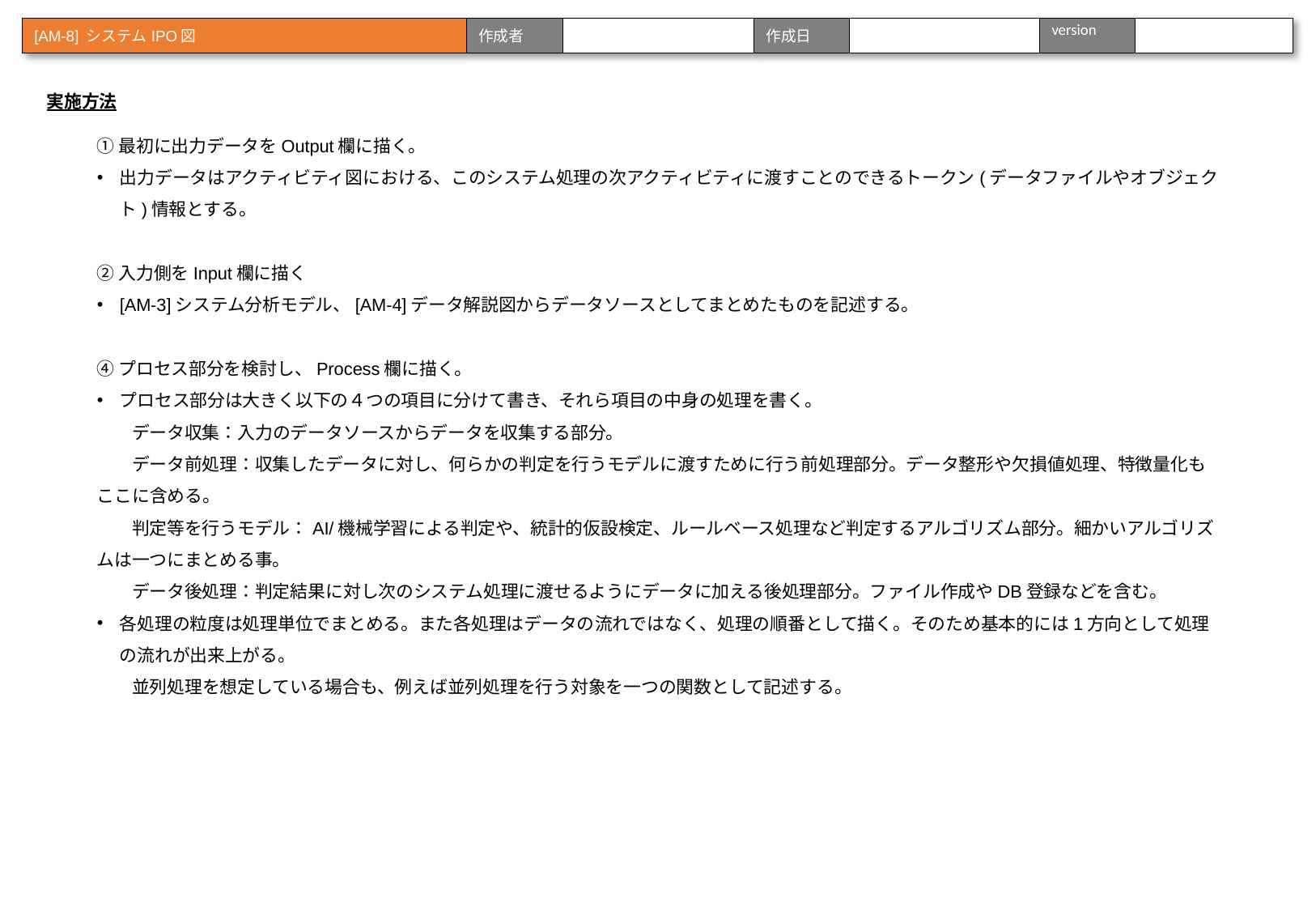

| [AM-8] システムIPO図 | 作成者 |  | 作成日 |  | version |  |
| --- | --- | --- | --- | --- | --- | --- |
実施方法
①最初に出力データをOutput欄に描く。
出力データはアクティビティ図における、このシステム処理の次アクティビティに渡すことのできるトークン(データファイルやオブジェクト)情報とする。

②入力側をInput欄に描く
[AM-3]システム分析モデル、[AM-4]データ解説図からデータソースとしてまとめたものを記述する。

④プロセス部分を検討し、Process欄に描く。
プロセス部分は大きく以下の４つの項目に分けて書き、それら項目の中身の処理を書く。
　　データ収集：入力のデータソースからデータを収集する部分。
　　データ前処理：収集したデータに対し、何らかの判定を行うモデルに渡すために行う前処理部分。データ整形や欠損値処理、特徴量化もここに含める。
　　判定等を行うモデル：AI/機械学習による判定や、統計的仮設検定、ルールベース処理など判定するアルゴリズム部分。細かいアルゴリズムは一つにまとめる事。
　　データ後処理：判定結果に対し次のシステム処理に渡せるようにデータに加える後処理部分。ファイル作成やDB登録などを含む。
各処理の粒度は処理単位でまとめる。また各処理はデータの流れではなく、処理の順番として描く。そのため基本的には1方向として処理の流れが出来上がる。
　　並列処理を想定している場合も、例えば並列処理を行う対象を一つの関数として記述する。